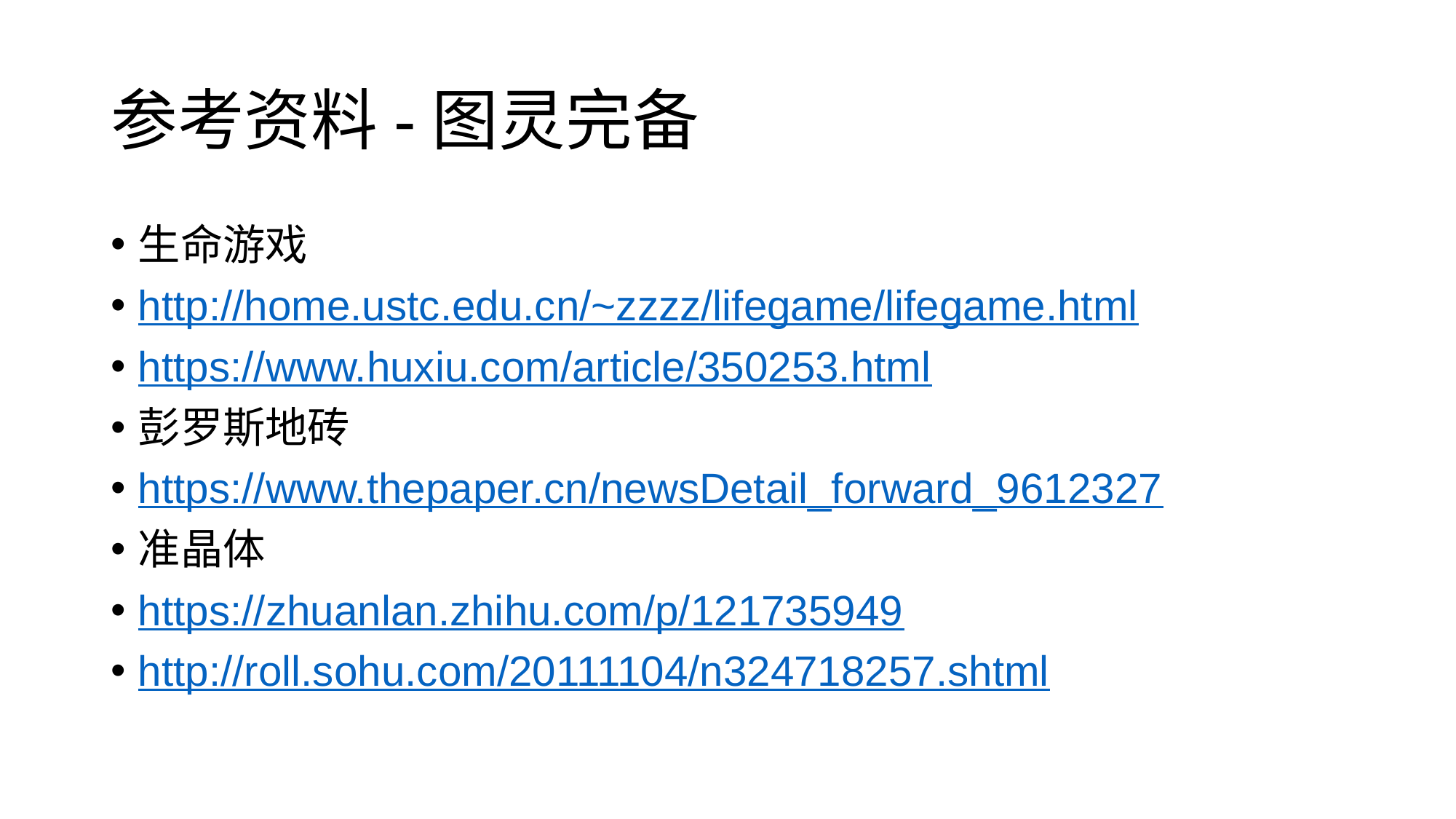

# 参考资料-图灵完备
生命游戏
http://home.ustc.edu.cn/~zzzz/lifegame/lifegame.html
https://www.huxiu.com/article/350253.html
彭罗斯地砖
https://www.thepaper.cn/newsDetail_forward_9612327
准晶体
https://zhuanlan.zhihu.com/p/121735949
http://roll.sohu.com/20111104/n324718257.shtml